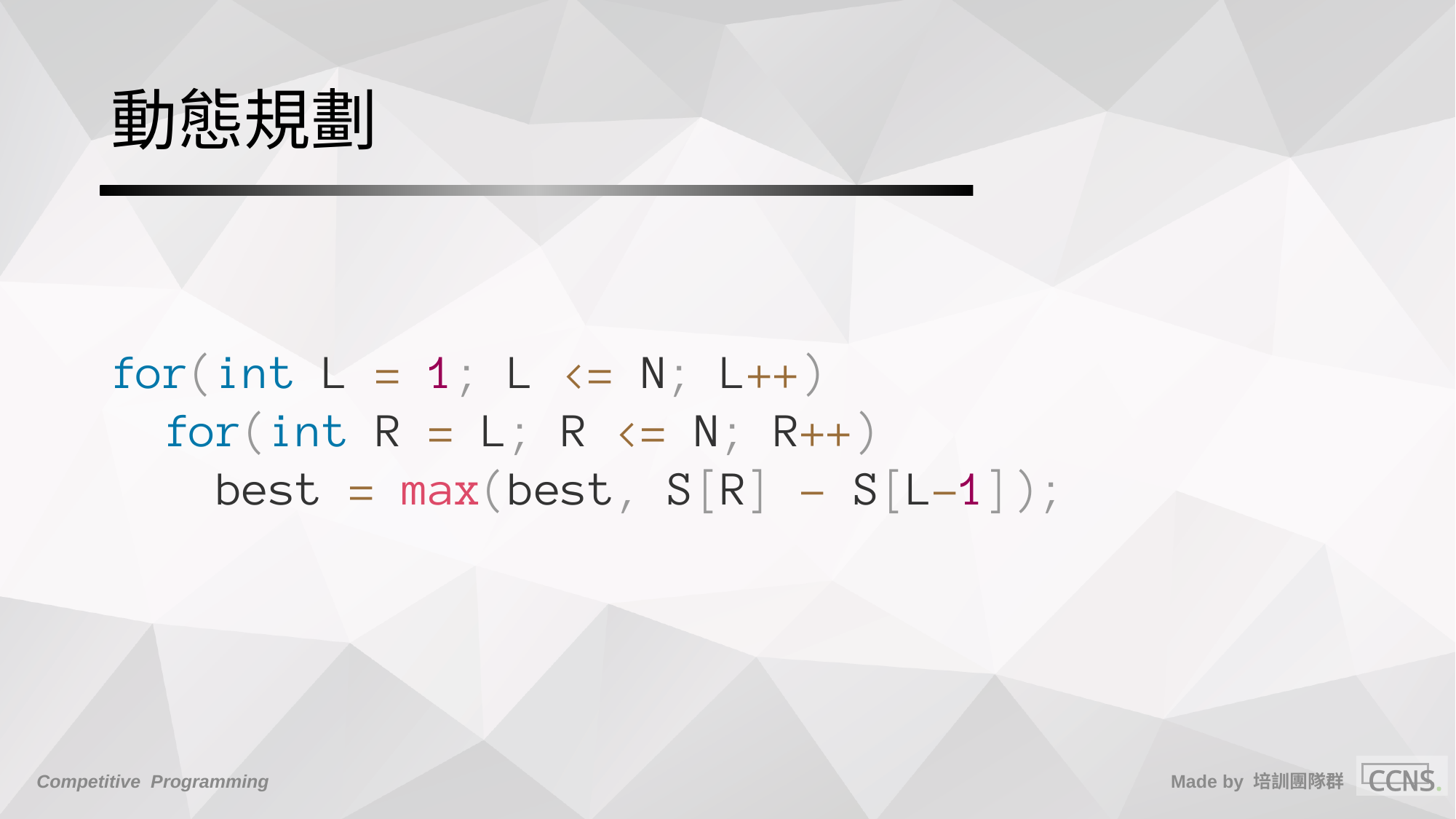

# 動態規劃

for(int L = 1; L <= N; L++)
  for(int R = L; R <= N; R++)
    best = max(best, S[R] - S[L-1]);